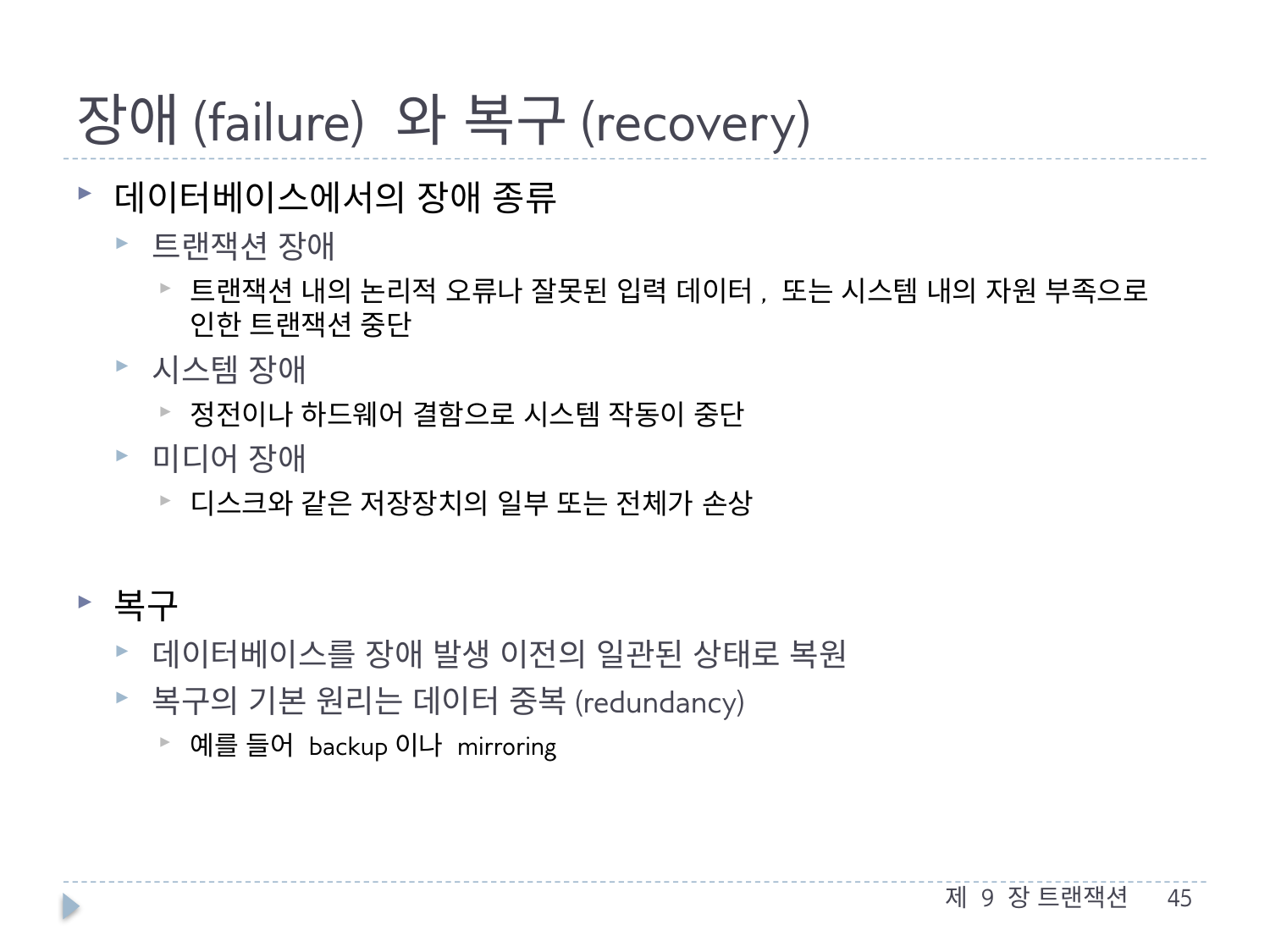

# 장애(failure) 와 복구(recovery)
데이터베이스에서의 장애 종류
트랜잭션 장애
트랜잭션 내의 논리적 오류나 잘못된 입력 데이터, 또는 시스템 내의 자원 부족으로 인한 트랜잭션 중단
시스템 장애
정전이나 하드웨어 결함으로 시스템 작동이 중단
미디어 장애
디스크와 같은 저장장치의 일부 또는 전체가 손상

복구
데이터베이스를 장애 발생 이전의 일관된 상태로 복원
복구의 기본 원리는 데이터 중복(redundancy)
예를 들어 backup이나 mirroring
제 9 장 트랜잭션
45